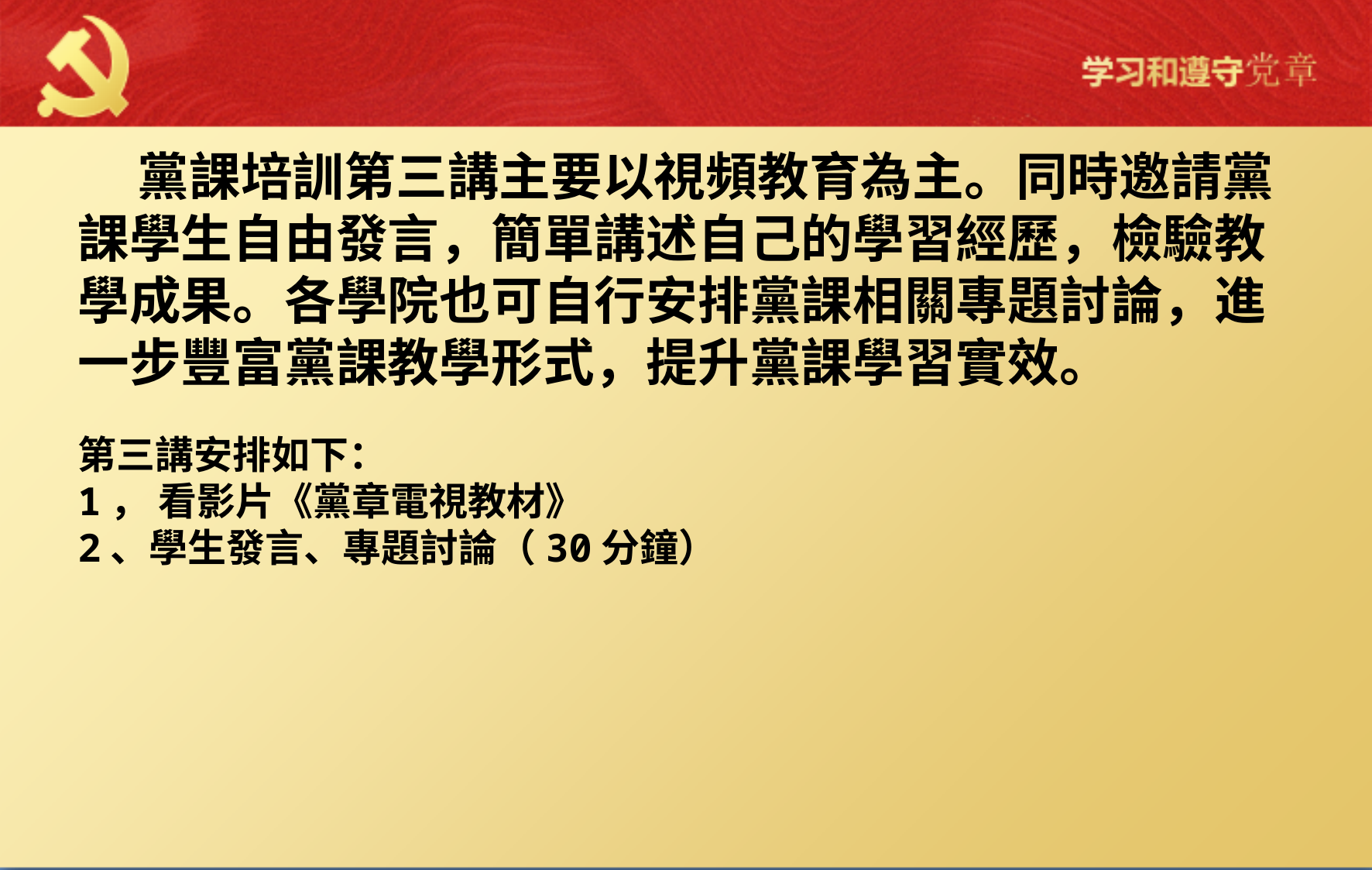

黨課培訓第三講主要以視頻教育為主。同時邀請黨課學生自由發言，簡單講述自己的學習經歷，檢驗教學成果。各學院也可自行安排黨課相關專題討論，進一步豐富黨課教學形式，提升黨課學習實效。

第三講安排如下：
1， 看影片《黨章電視教材》
2、學生發言、專題討論（30分鐘）